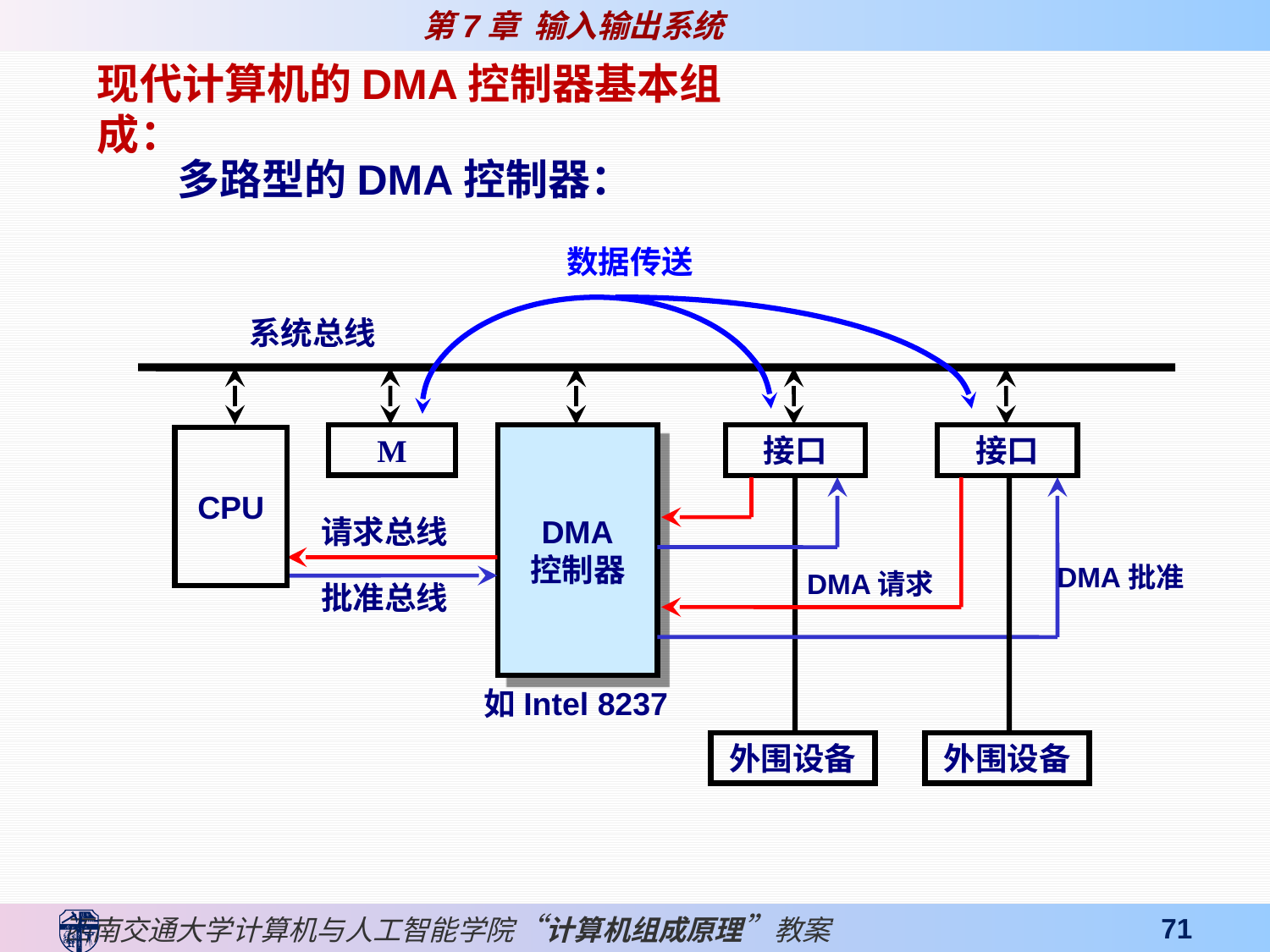

现代计算机的DMA控制器基本组成：
多路型的DMA控制器：
数据传送

系统总线

M
DMA
控制器
接口
接口

CPU

外围设备

外围设备

请求总线

DMA批准

DMA请求
批准总线

如Intel 8237